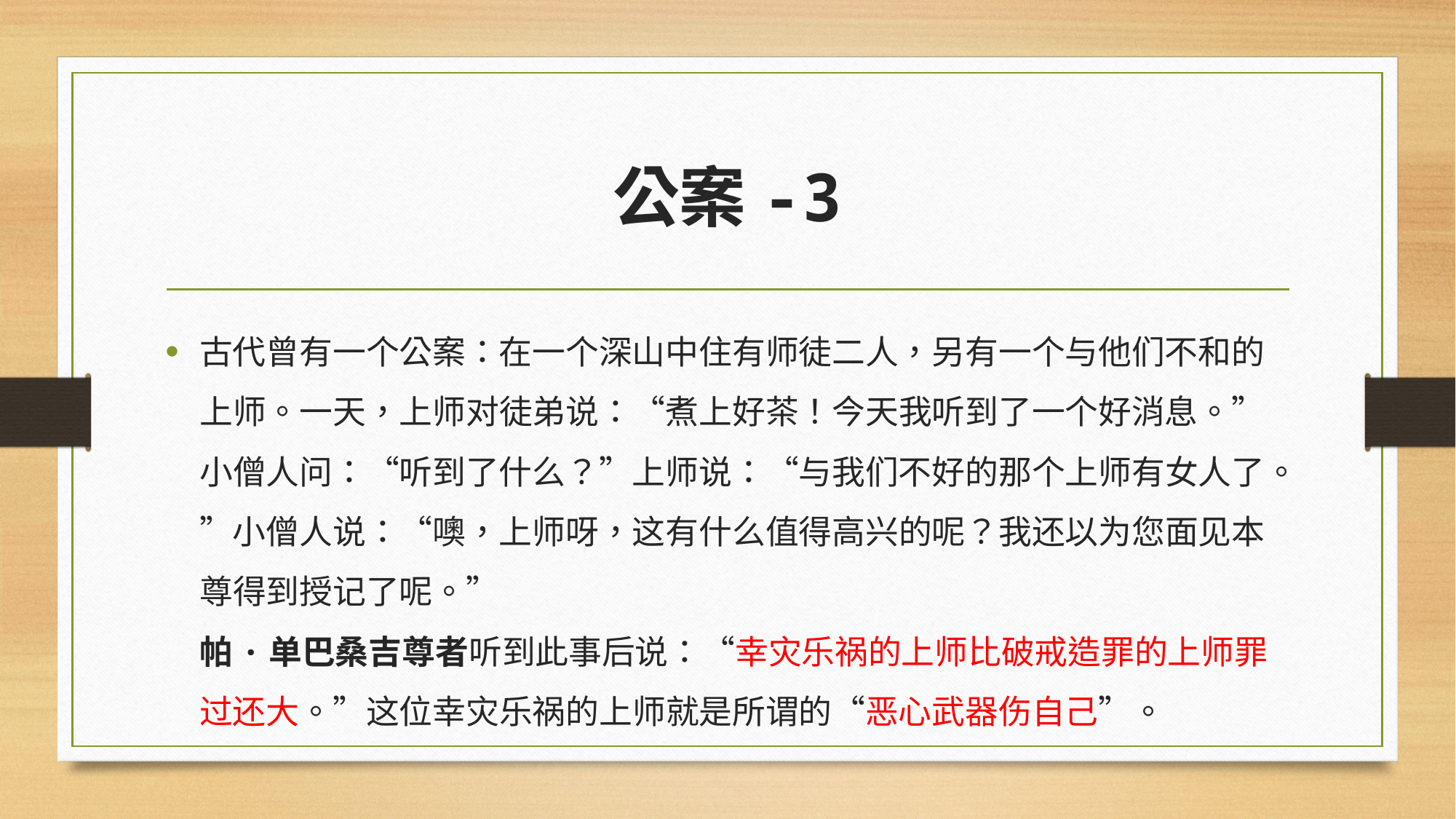

# 公案-3
古代曾有一个公案：在一个深山中住有师徒二人，另有一个与他们不和的上师。一天，上师对徒弟说：“煮上好茶！今天我听到了一个好消息。”小僧人问：“听到了什么？”上师说：“与我们不好的那个上师有女人了。”小僧人说：“噢，上师呀，这有什么值得高兴的呢？我还以为您面见本尊得到授记了呢。”
帕·单巴桑吉尊者听到此事后说：“幸灾乐祸的上师比破戒造罪的上师罪过还大。”这位幸灾乐祸的上师就是所谓的“恶心武器伤自己”。